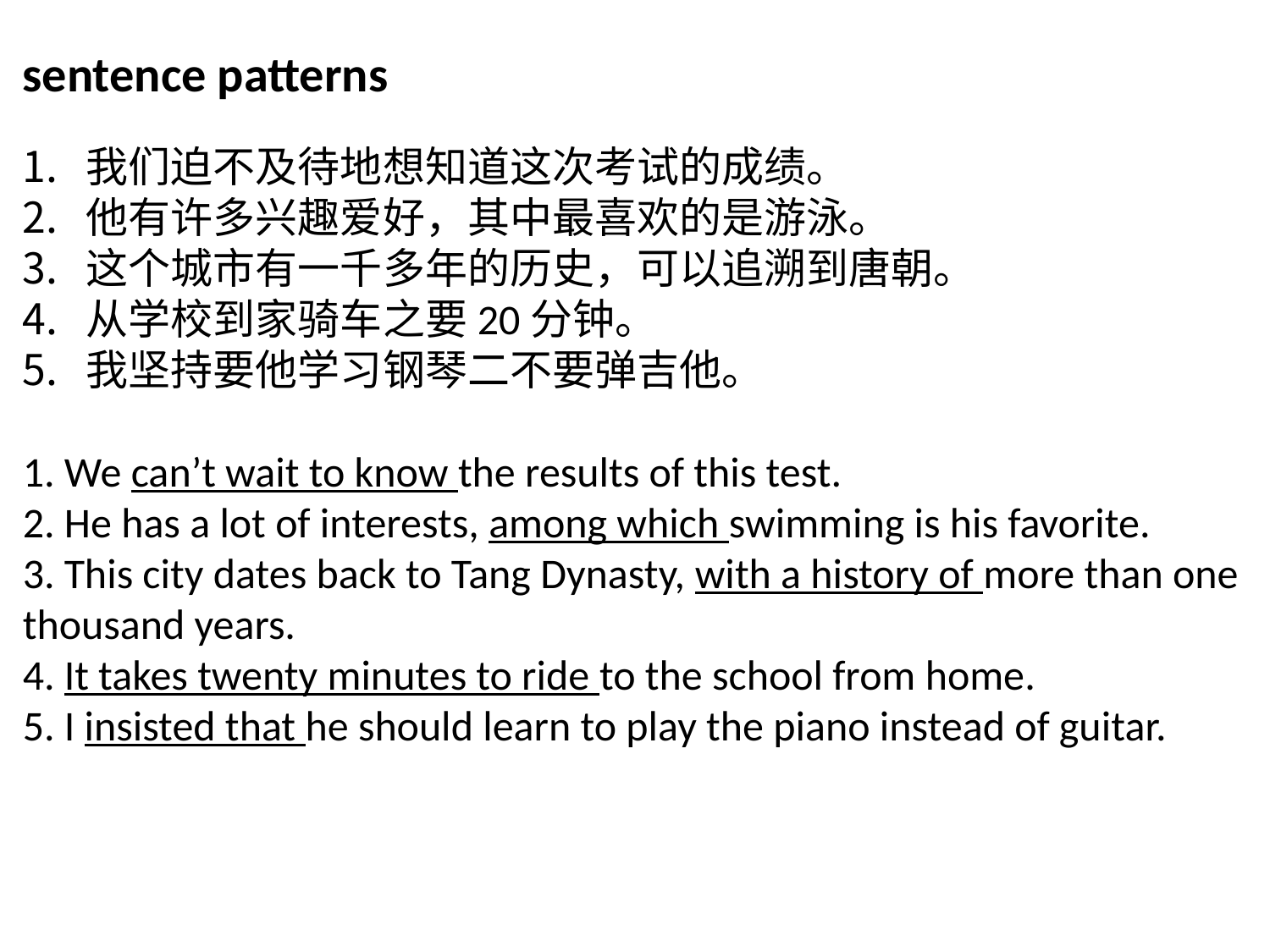

sentence patterns

我们迫不及待地想知道这次考试的成绩。
他有许多兴趣爱好，其中最喜欢的是游泳。
这个城市有一千多年的历史，可以追溯到唐朝。
从学校到家骑车之要20分钟。
我坚持要他学习钢琴二不要弹吉他。

1. We can’t wait to know the results of this test.
2. He has a lot of interests, among which swimming is his favorite.
3. This city dates back to Tang Dynasty, with a history of more than one thousand years.
4. It takes twenty minutes to ride to the school from home.
5. I insisted that he should learn to play the piano instead of guitar.